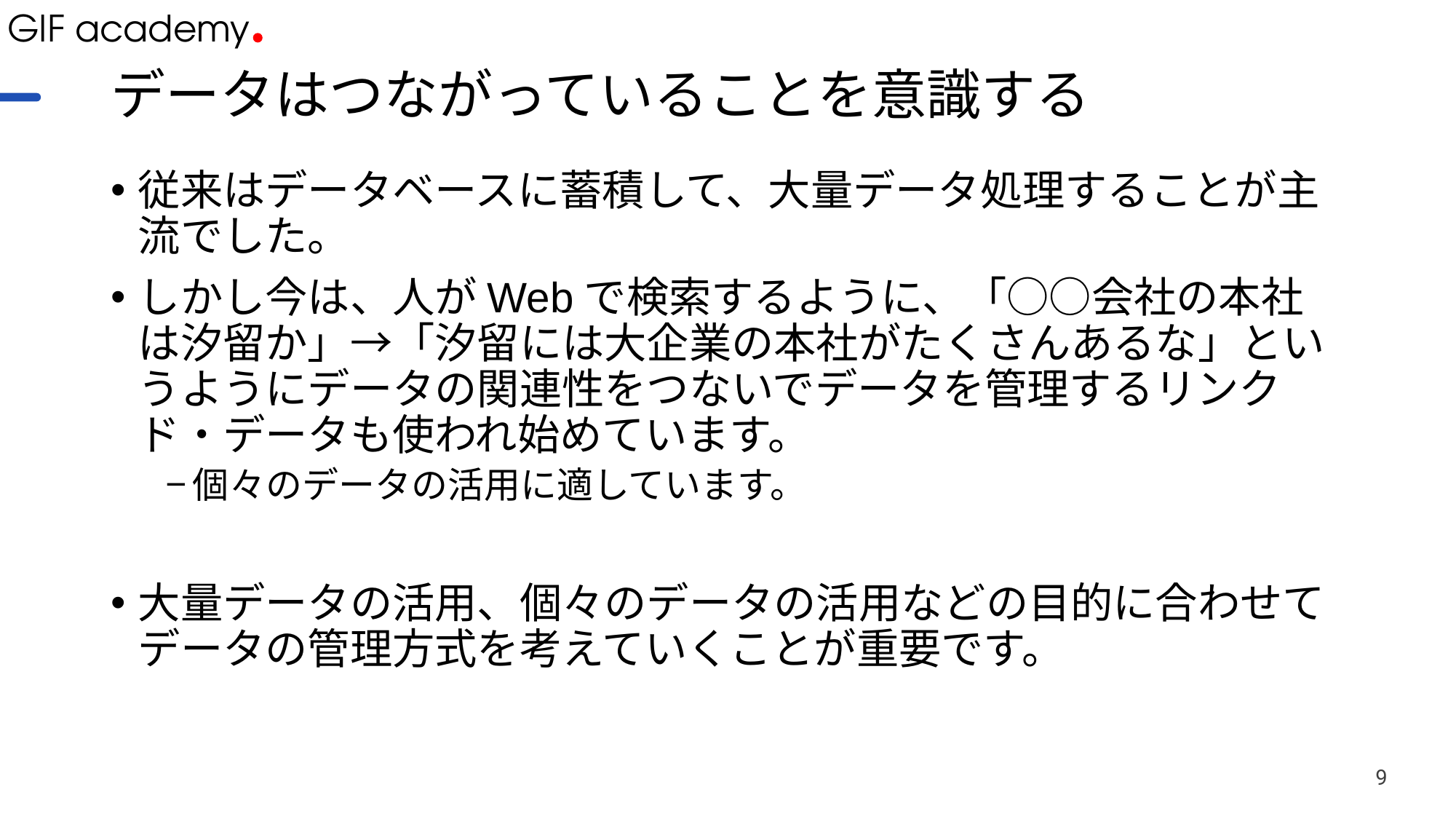

# データはつながっていることを意識する
従来はデータベースに蓄積して、大量データ処理することが主流でした。
しかし今は、人がWebで検索するように、「○○会社の本社は汐留か」→「汐留には大企業の本社がたくさんあるな」というようにデータの関連性をつないでデータを管理するリンクド・データも使われ始めています。
個々のデータの活用に適しています。

大量データの活用、個々のデータの活用などの目的に合わせてデータの管理方式を考えていくことが重要です。

9